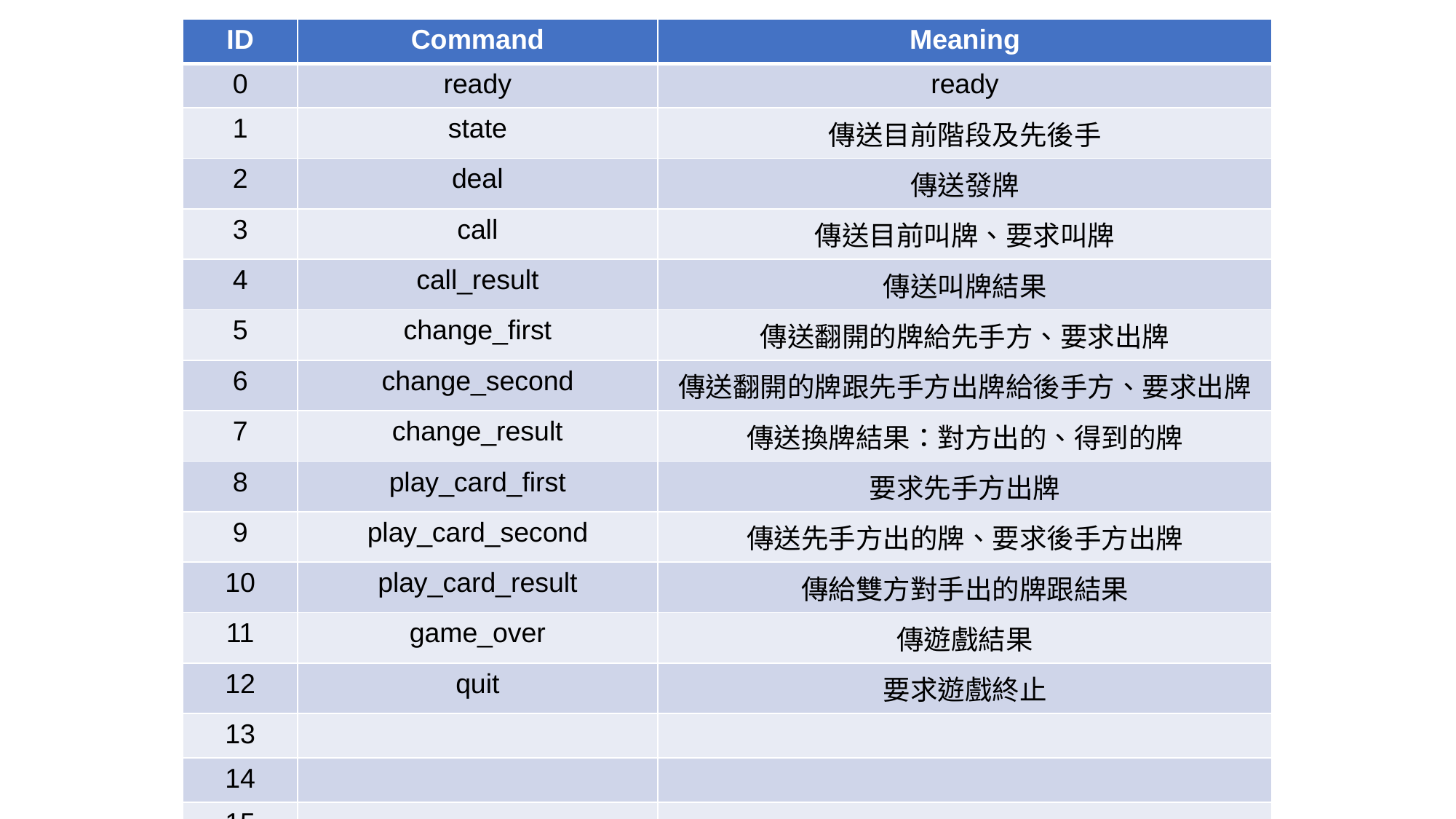

| ID | Command | Meaning |
| --- | --- | --- |
| 0 | ready | ready |
| 1 | state | 傳送目前階段及先後手 |
| 2 | deal | 傳送發牌 |
| 3 | call | 傳送目前叫牌、要求叫牌 |
| 4 | call\_result | 傳送叫牌結果 |
| 5 | change\_first | 傳送翻開的牌給先手方、要求出牌 |
| 6 | change\_second | 傳送翻開的牌跟先手方出牌給後手方、要求出牌 |
| 7 | change\_result | 傳送換牌結果：對方出的、得到的牌 |
| 8 | play\_card\_first | 要求先手方出牌 |
| 9 | play\_card\_second | 傳送先手方出的牌、要求後手方出牌 |
| 10 | play\_card\_result | 傳給雙方對手出的牌跟結果 |
| 11 | game\_over | 傳遊戲結果 |
| 12 | quit | 要求遊戲終止 |
| 13 |  |  |
| 14 |  |  |
| 15 |  |  |